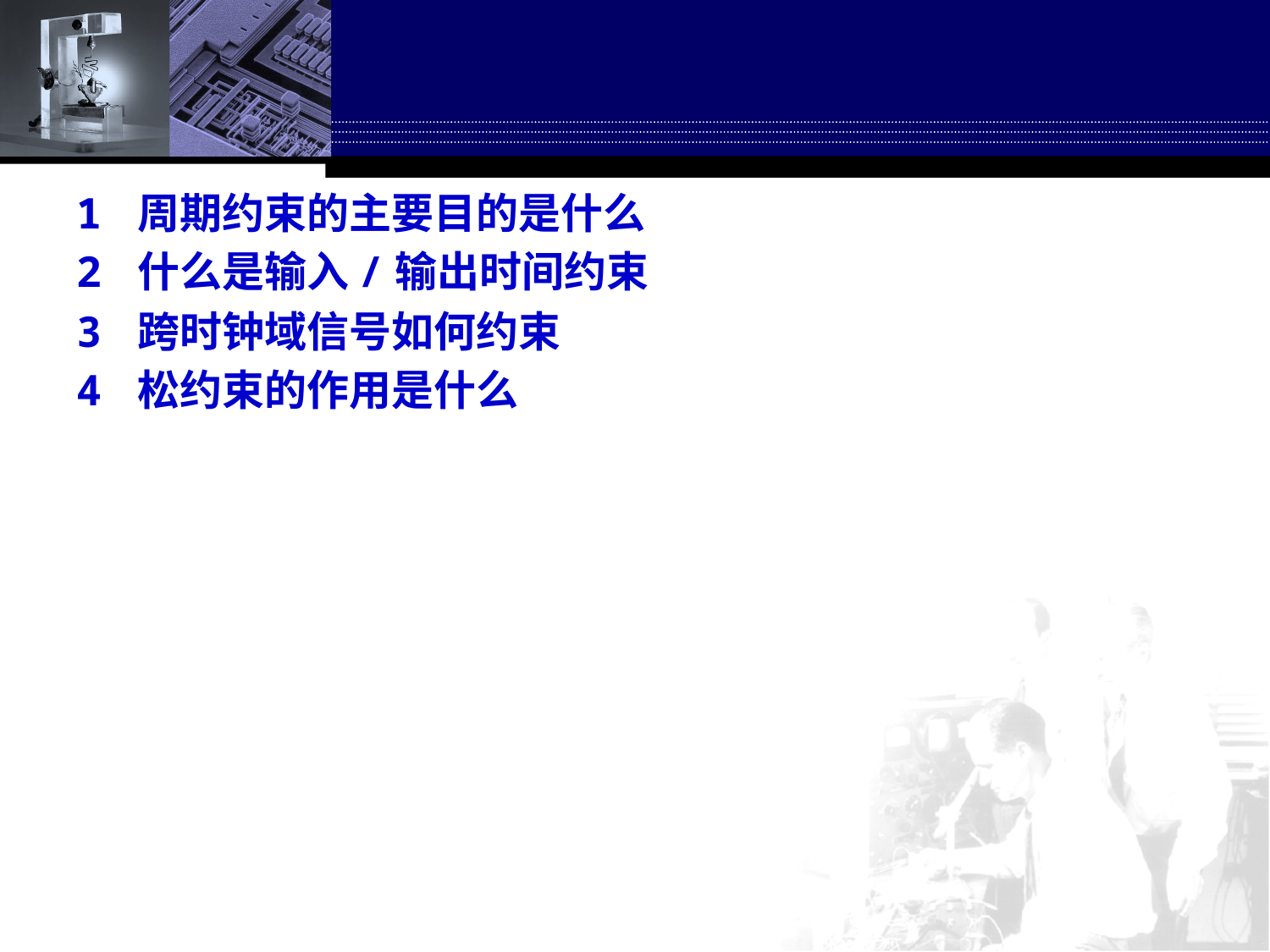

#
1 周期约束的主要目的是什么
2 什么是输入/输出时间约束
3 跨时钟域信号如何约束
4 松约束的作用是什么